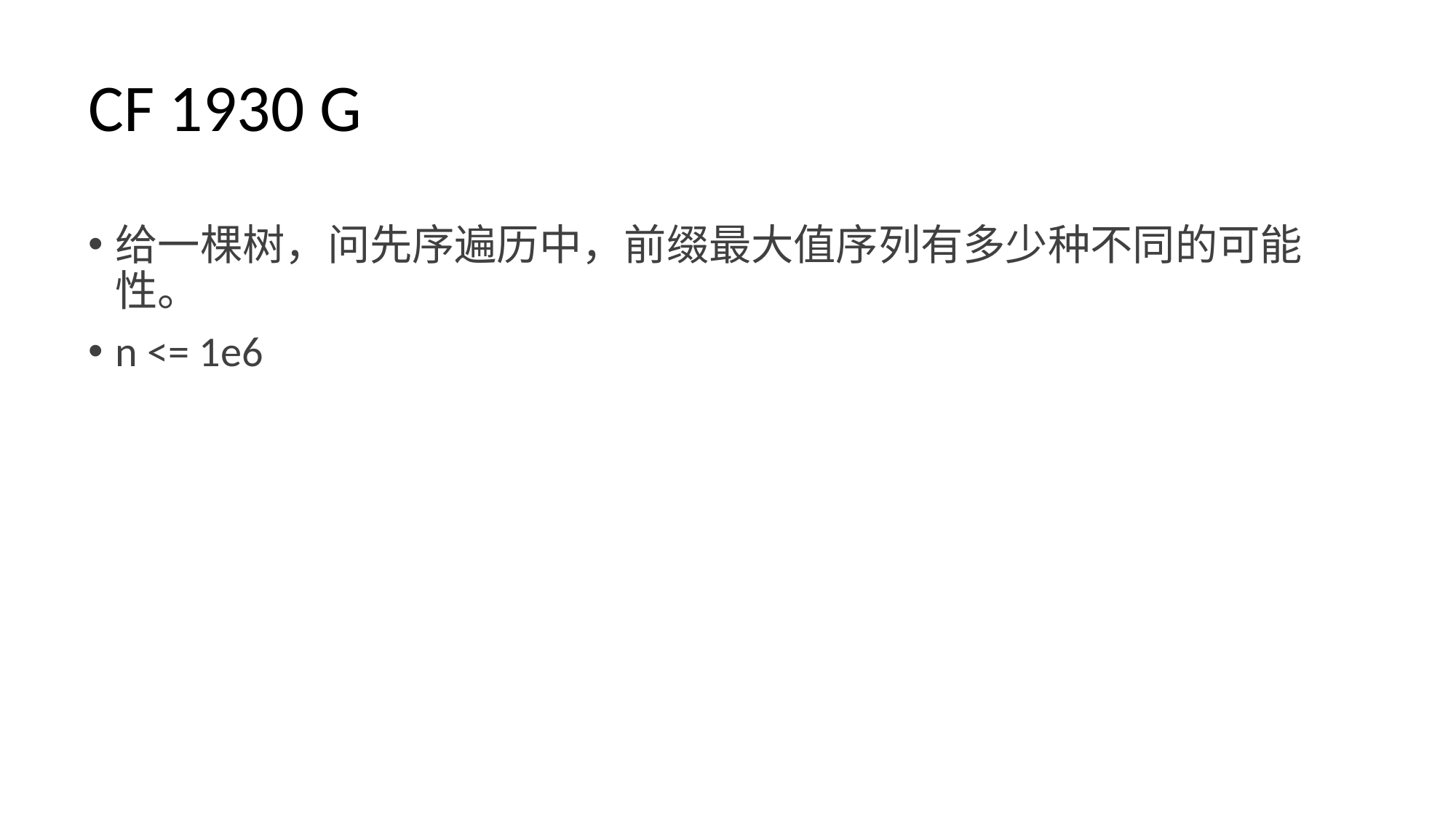

# CF 1930 G
给一棵树，问先序遍历中，前缀最大值序列有多少种不同的可能性。
n <= 1e6